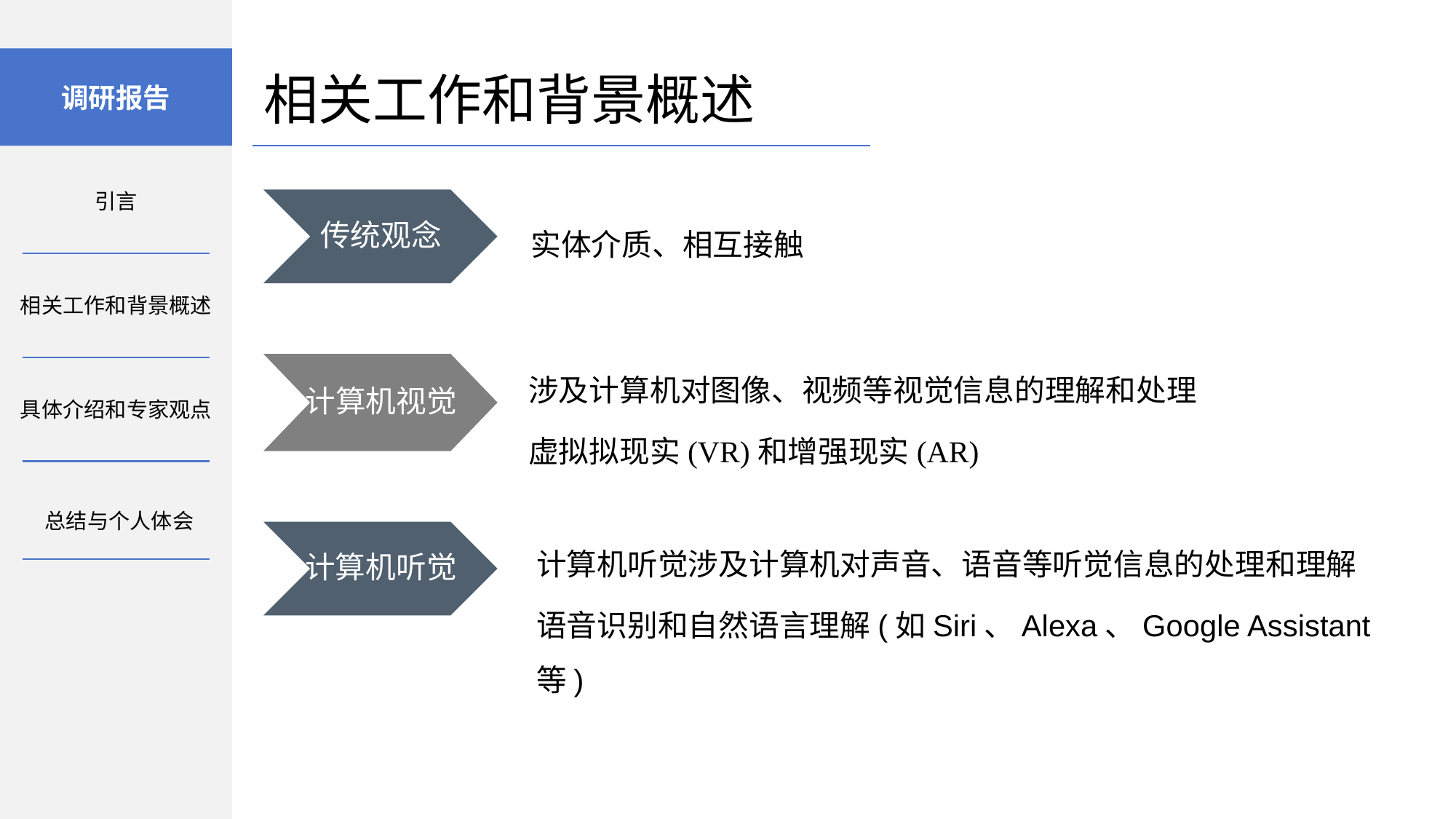

调研报告
相关工作和背景概述
引言
传统观念
实体介质、相互接触
相关工作和背景概述
涉及计算机对图像、视频等视觉信息的理解和处理
虚拟拟现实(VR)和增强现实(AR)
计算机视觉
具体介绍和专家观点
总结与个人体会
计算机听觉
计算机听觉涉及计算机对声音、语音等听觉信息的处理和理解
语音识别和自然语言理解(如Siri、Alexa、Google Assistant等)